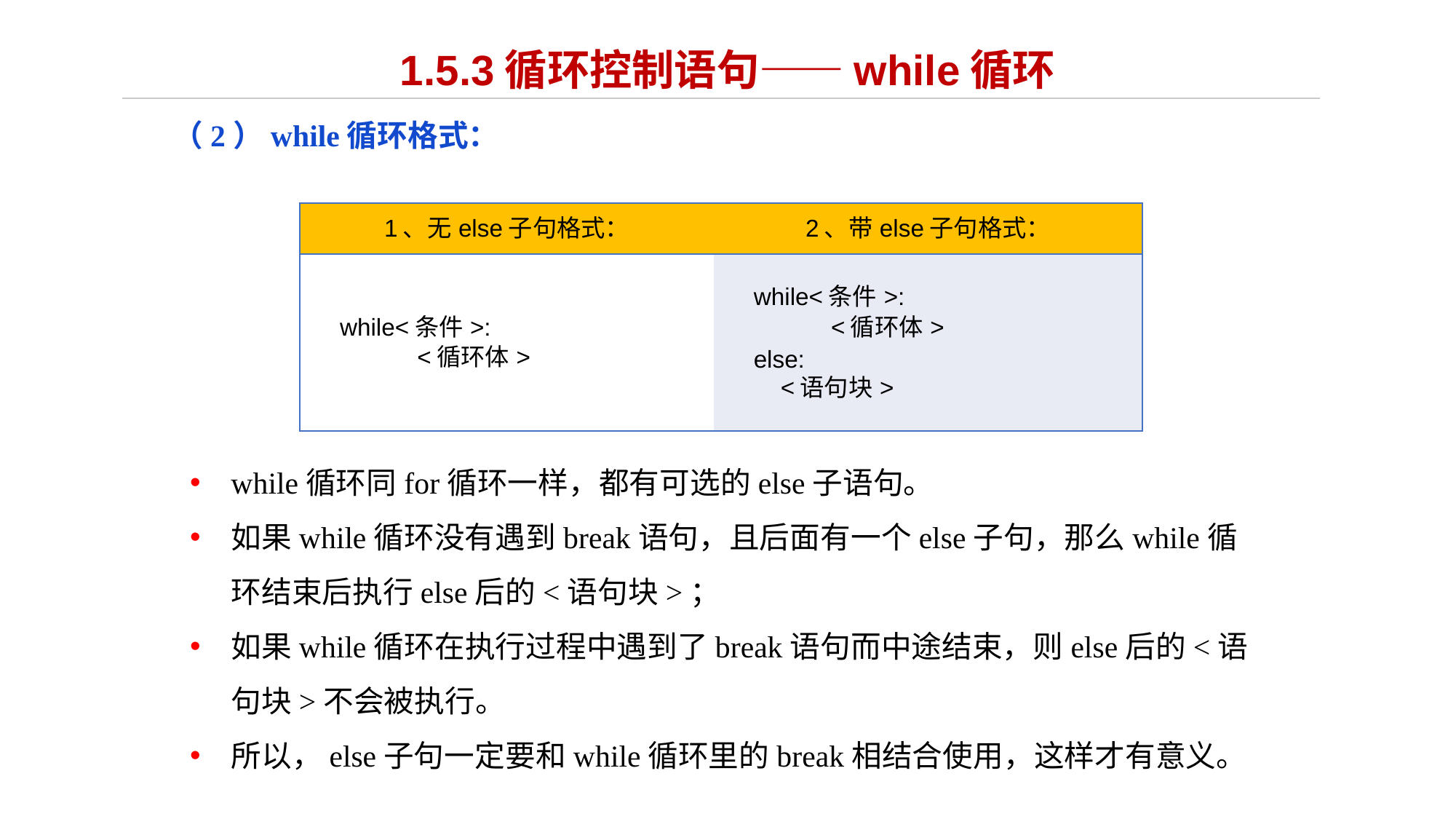

# 1.5.3循环控制语句——while循环
（2）while循环格式：
| 1、无else子句格式： | 2、带else子句格式： |
| --- | --- |
| while<条件>: <循环体> | while<条件>: <循环体> else: <语句块> |
while循环同for循环一样，都有可选的else子语句。
如果while循环没有遇到break语句，且后面有一个else子句，那么while循环结束后执行else后的<语句块>；
如果while循环在执行过程中遇到了break语句而中途结束，则else后的<语句块>不会被执行。
所以，else子句一定要和while循环里的break相结合使用，这样才有意义。